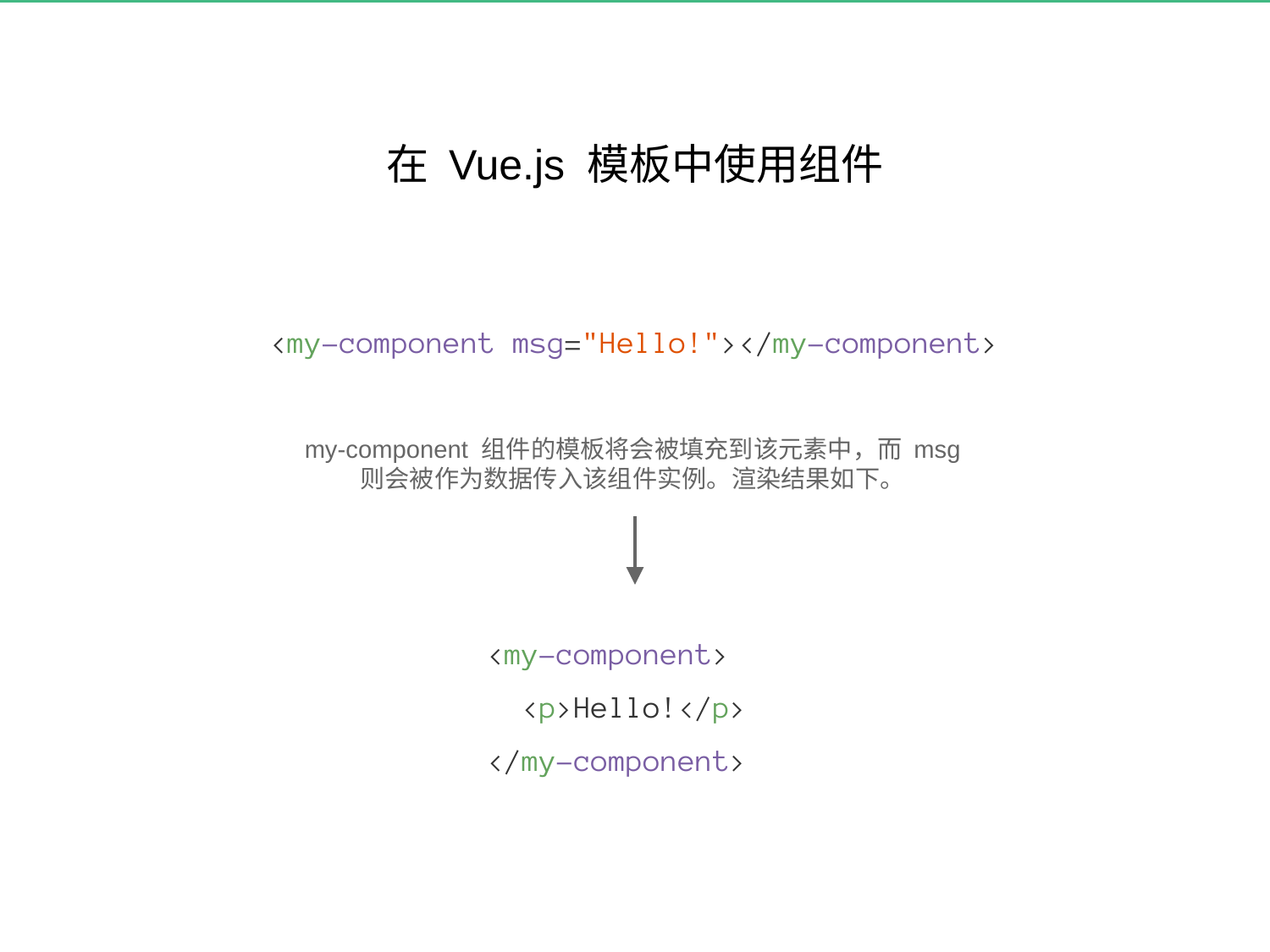

在 Vue.js 模板中使用组件
<my-component msg="Hello!"></my-component>
my-component 组件的模板将会被填充到该元素中，而 msg 则会被作为数据传入该组件实例。渲染结果如下。
<my-component>
  <p>Hello!</p>
</my-component>